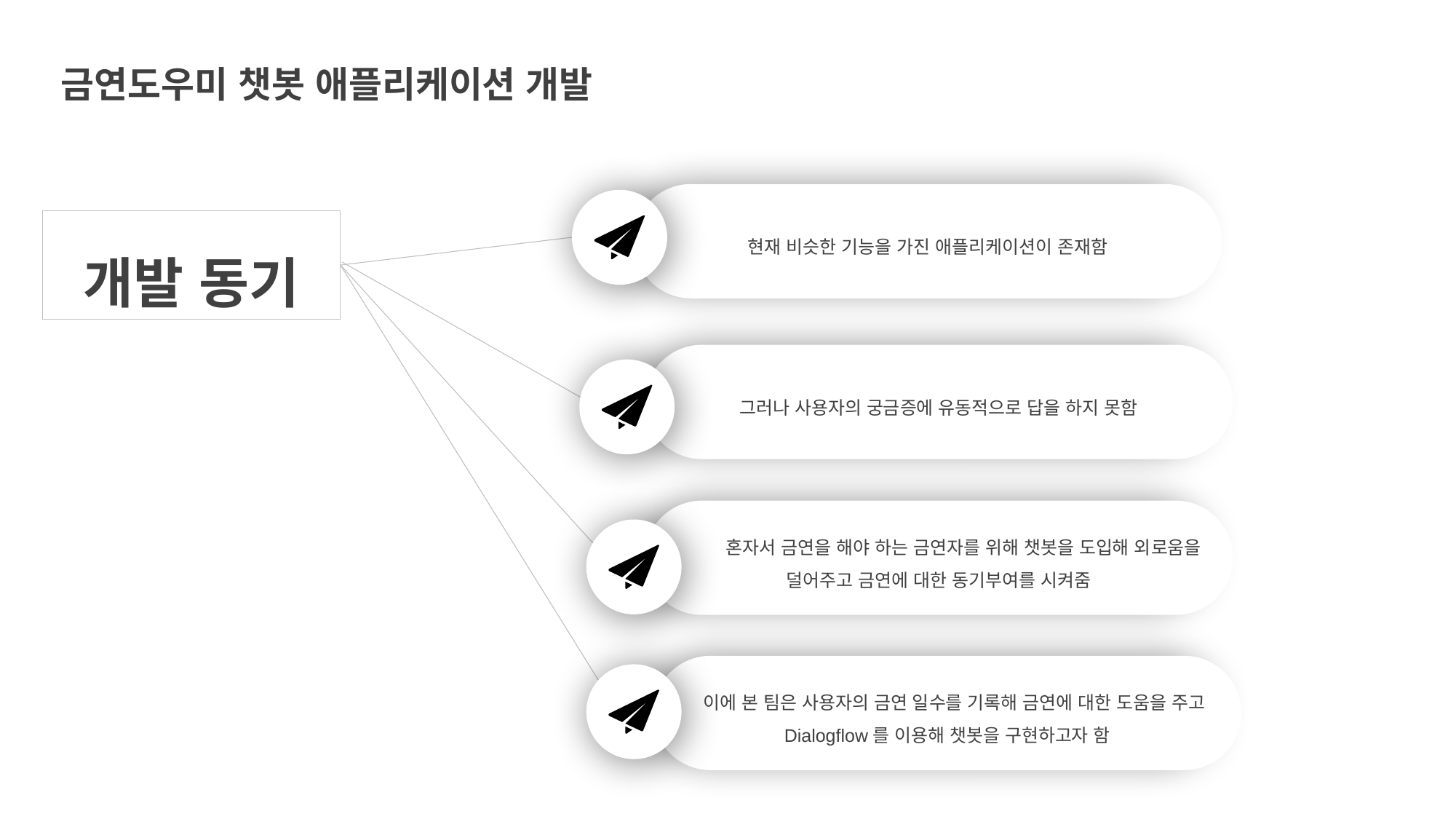

금연도우미 챗봇 애플리케이션 개발
현재 비슷한 기능을 가진 애플리케이션이 존재함

개발 동기
그러나 사용자의 궁금증에 유동적으로 답을 하지 못함

         혼자서 금연을 해야 하는 금연자를 위해 챗봇을 도입해 외로움을 덜어주고 금연에 대한 동기부여를 시켜줌

  이에 본 팀은 사용자의 금연 일수를 기록해 금연에 대한 도움을 주고 Dialogflow를 이용해 챗봇을 구현하고자 함